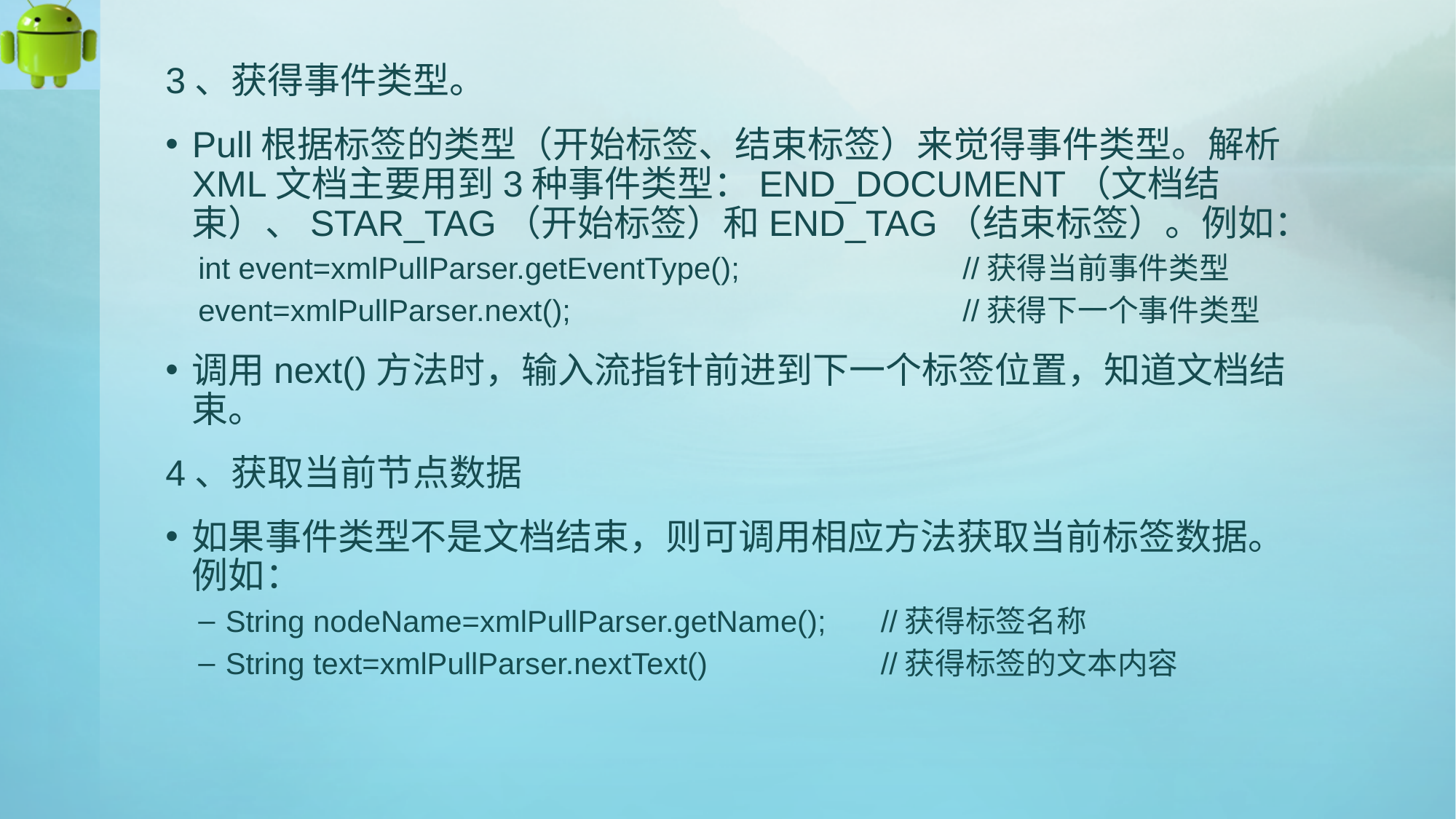

3、获得事件类型。
Pull根据标签的类型（开始标签、结束标签）来觉得事件类型。解析XML文档主要用到3种事件类型：END_DOCUMENT（文档结束）、STAR_TAG（开始标签）和END_TAG（结束标签）。例如：
int event=xmlPullParser.getEventType(); 		//获得当前事件类型
event=xmlPullParser.next();				//获得下一个事件类型
调用next()方法时，输入流指针前进到下一个标签位置，知道文档结束。
4、获取当前节点数据
如果事件类型不是文档结束，则可调用相应方法获取当前标签数据。例如：
String nodeName=xmlPullParser.getName();	//获得标签名称
String text=xmlPullParser.nextText()		//获得标签的文本内容